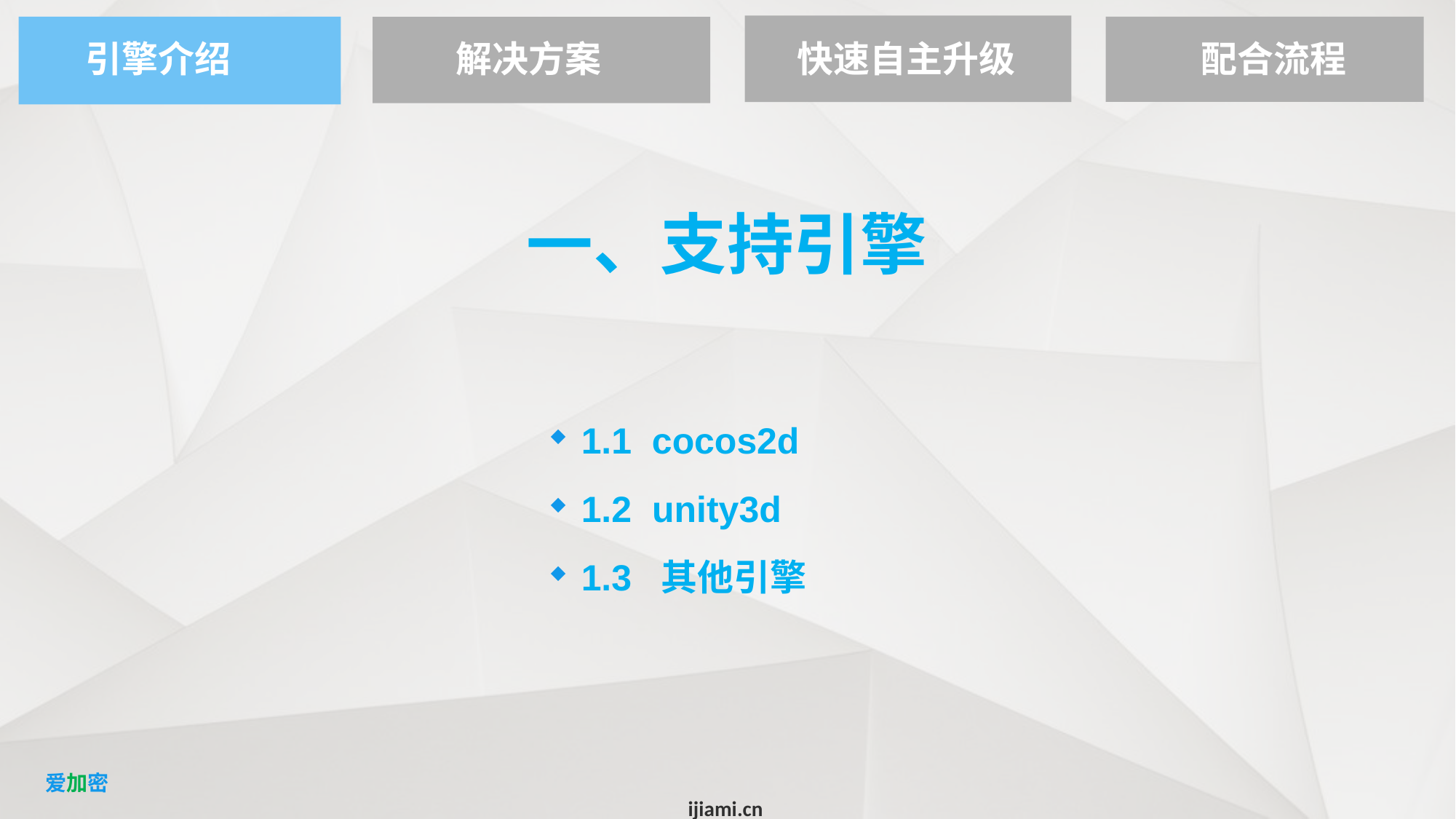

引擎介绍
解决方案
快速自主升级
配合流程
# 一、支持引擎

1.1  cocos2d
1.2  unity3d
1.3  其他引擎
 爱加密                                                                                                                                                                                                                                                                           ijiami.cn